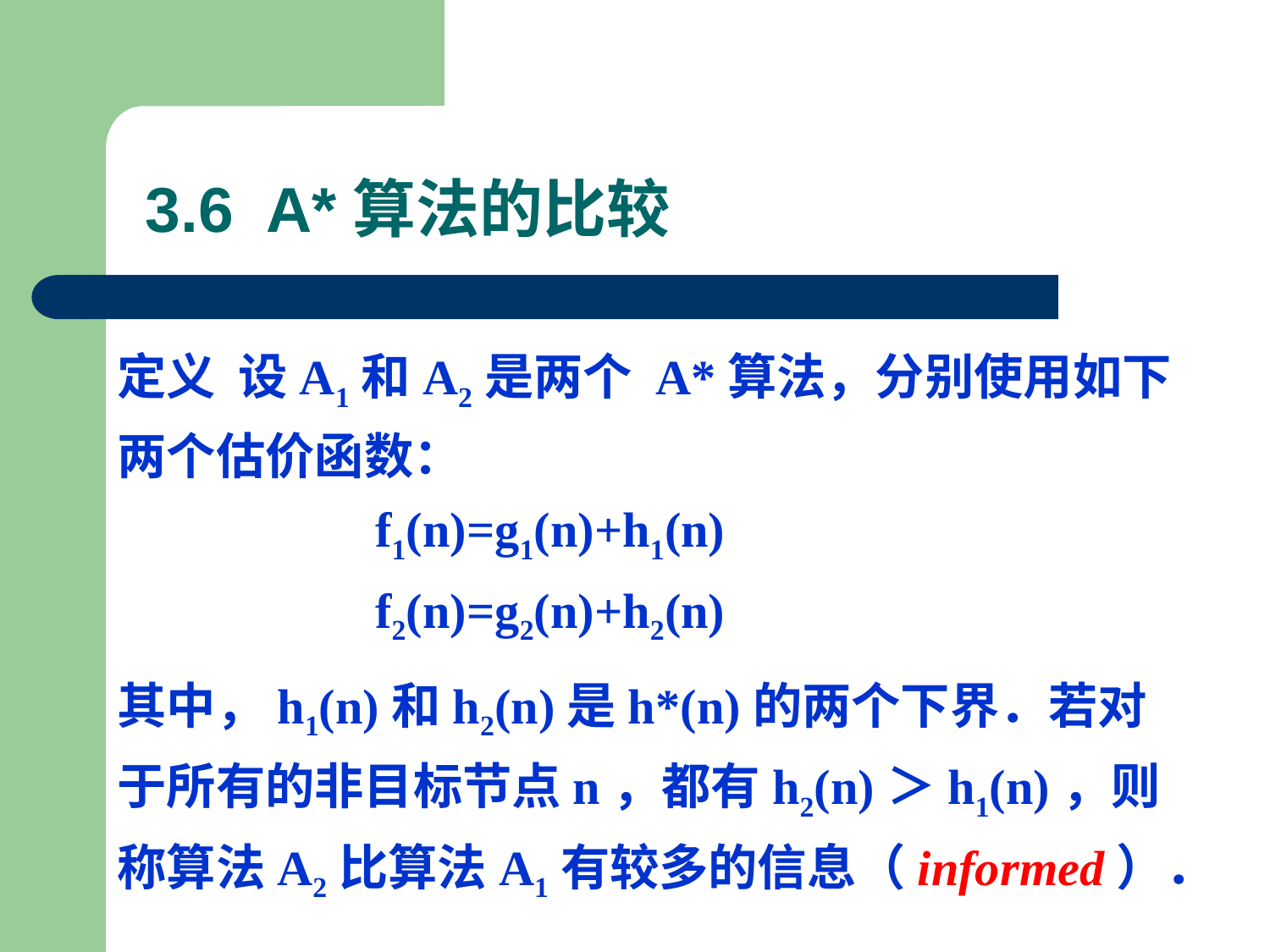

3.6  A*算法的比较
定义  设A1和A2是两个 A*算法，分别使用如下两个估价函数：
                     f1(n)=g1(n)+h1(n)
                     f2(n)=g2(n)+h2(n)
其中，h1(n)和h2(n)是h*(n)的两个下界．若对于所有的非目标节点n，都有h2(n)＞h1(n)，则称算法A2比算法A1有较多的信息（informed）．
53